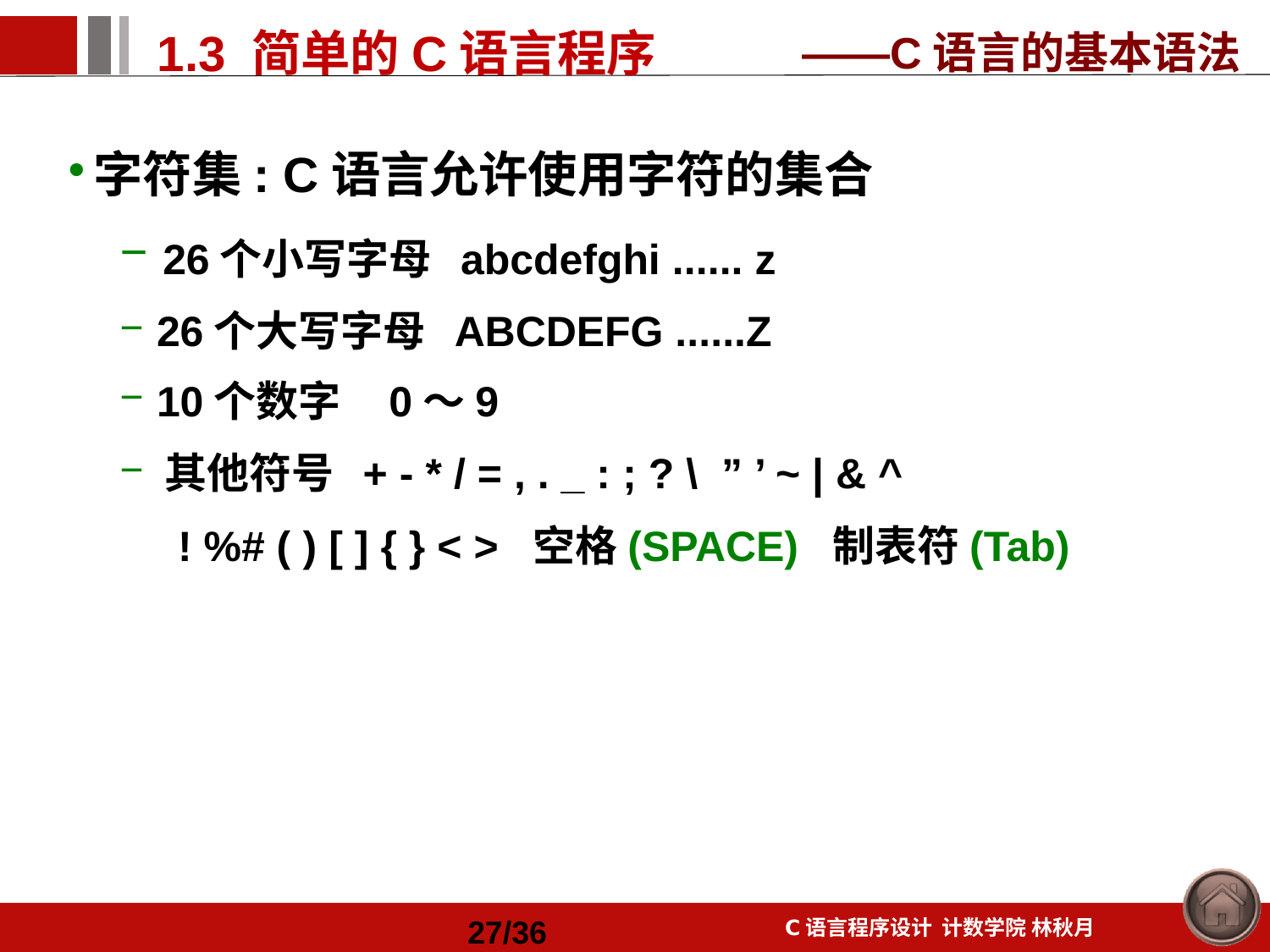

——C语言的基本语法
字符集: C语言允许使用字符的集合
 26个小写字母  abcdefghi ...... z
 26个大写字母  ABCDEFG ......Z
 10个数字    0～9
 其他符号  + - * / = , . _ : ; ? \  ” ’ ~ | & ^
     ! %# ( ) [ ] { } < >  空格(SPACE)  制表符(Tab)
27